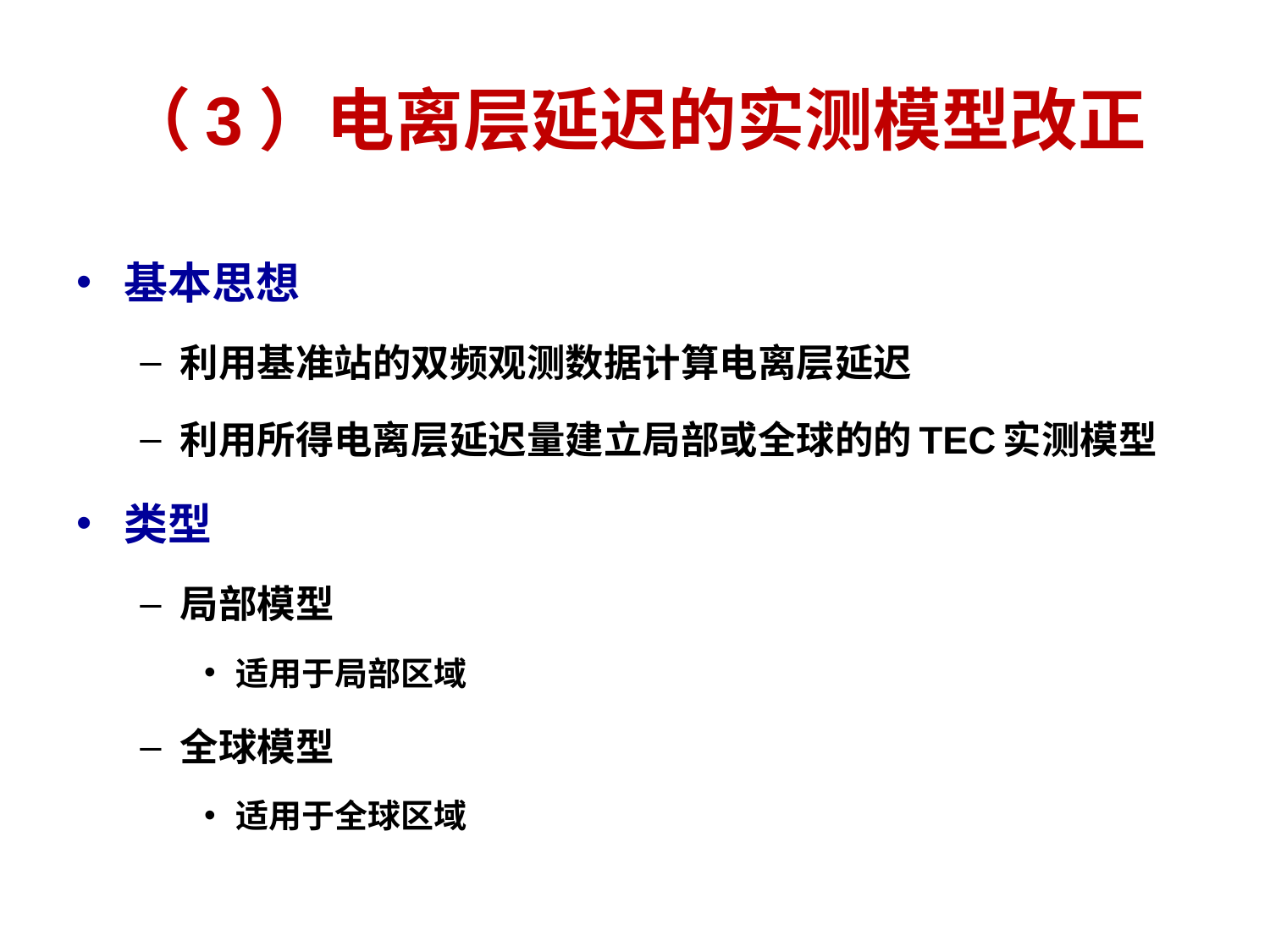

# （3）电离层延迟的实测模型改正
基本思想
利用基准站的双频观测数据计算电离层延迟
利用所得电离层延迟量建立局部或全球的的TEC实测模型
类型
局部模型
适用于局部区域
全球模型
适用于全球区域